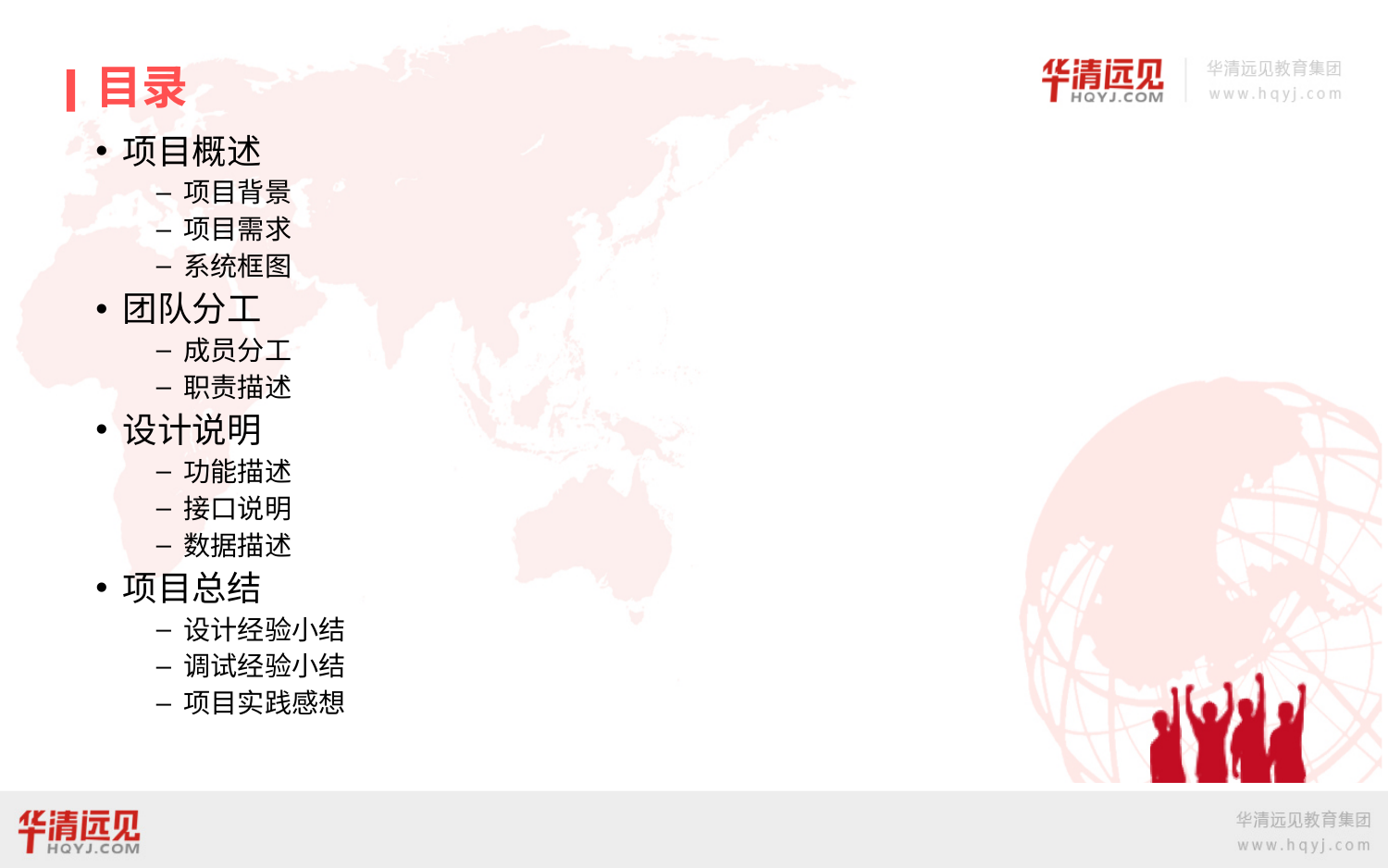

目录

项目概述
项目背景
项目需求
系统框图
团队分工
成员分工
职责描述
设计说明
功能描述
接口说明
数据描述
项目总结
设计经验小结
调试经验小结
项目实践感想